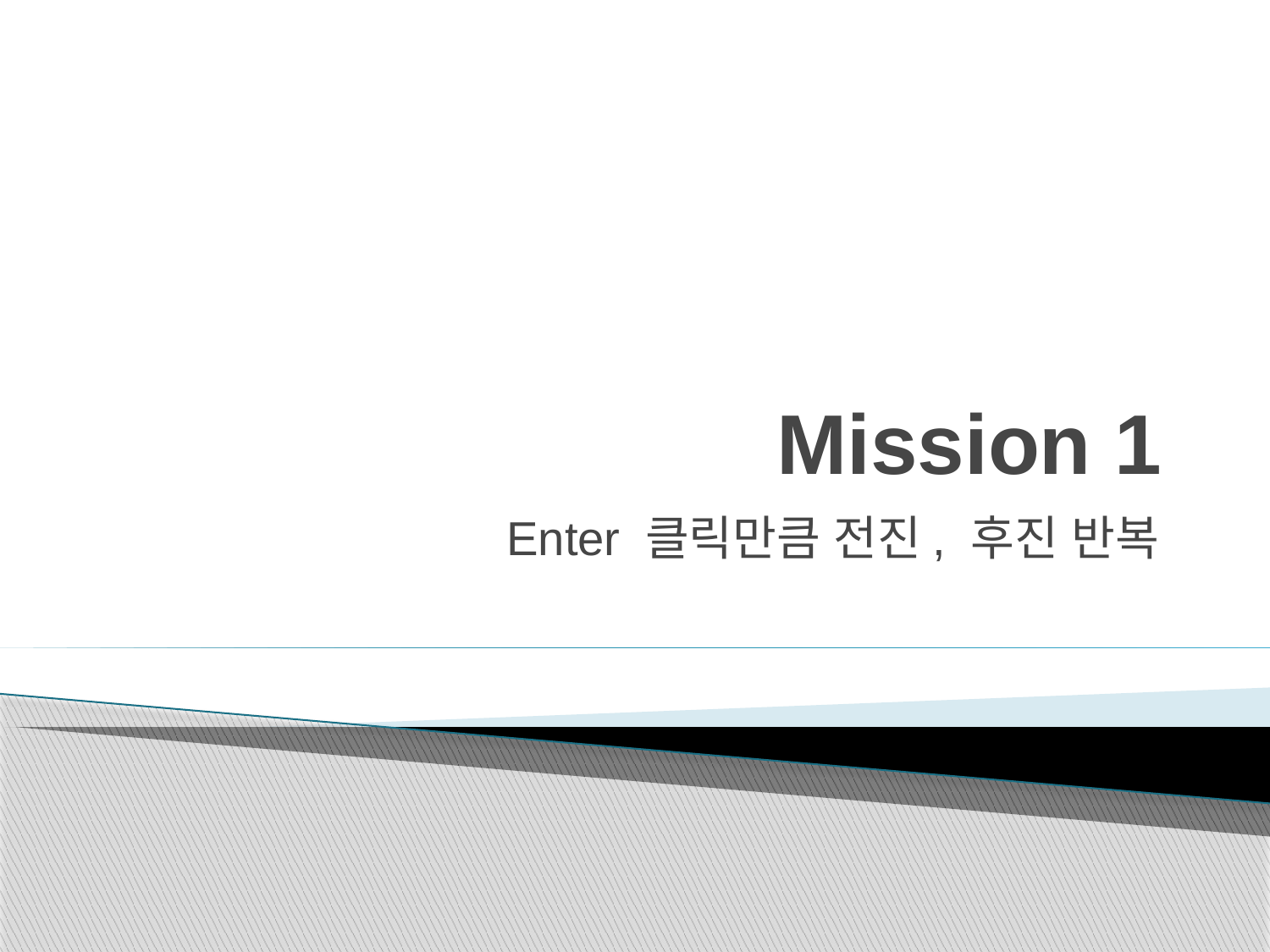

# Mission 1
Enter 클릭만큼 전진, 후진 반복